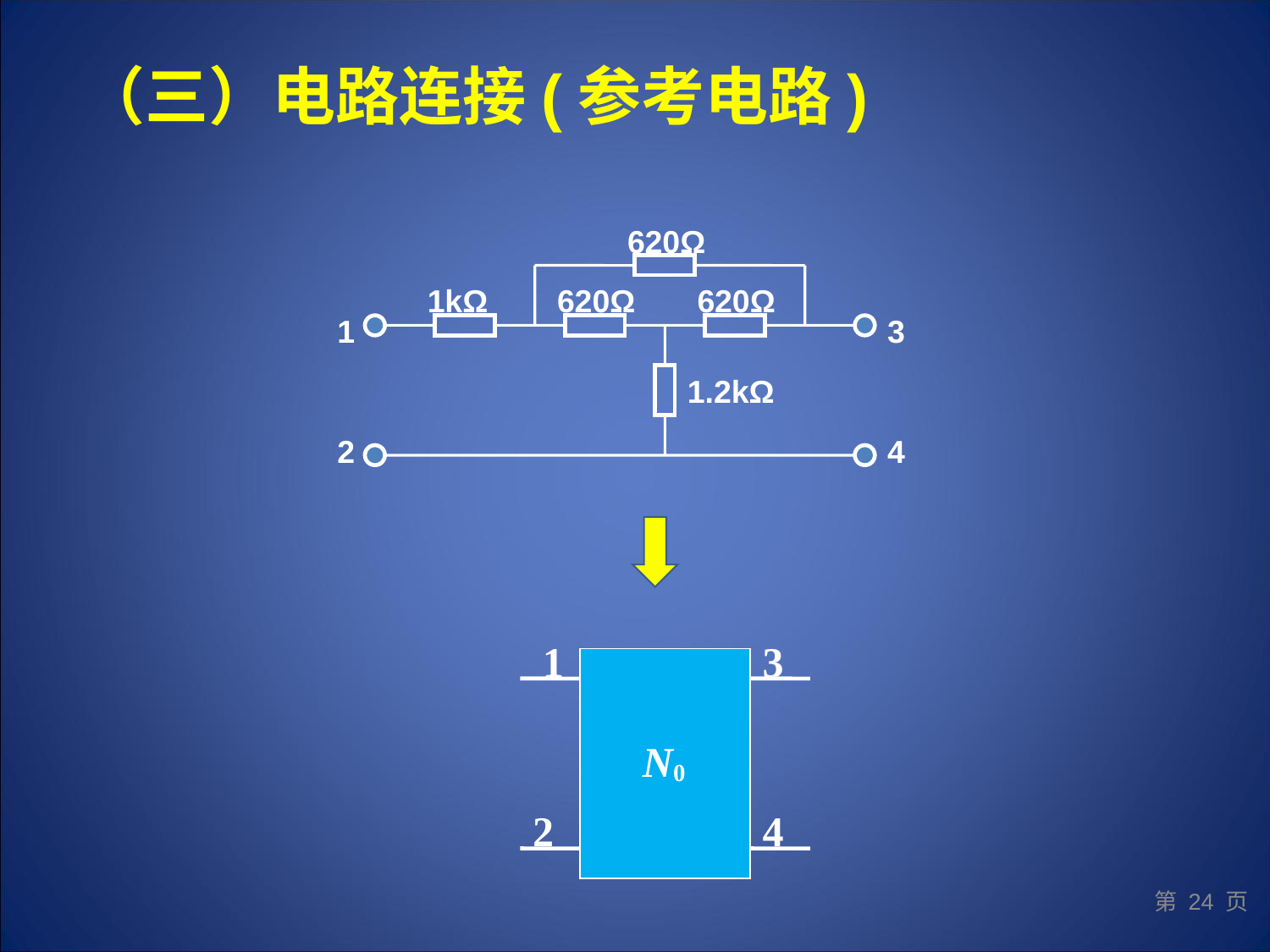

# （三）电路连接(参考电路)
620Ω

1kΩ
620Ω
620Ω
1
3

1.2kΩ

2
4

1
3

N0
2
4

第 24 页